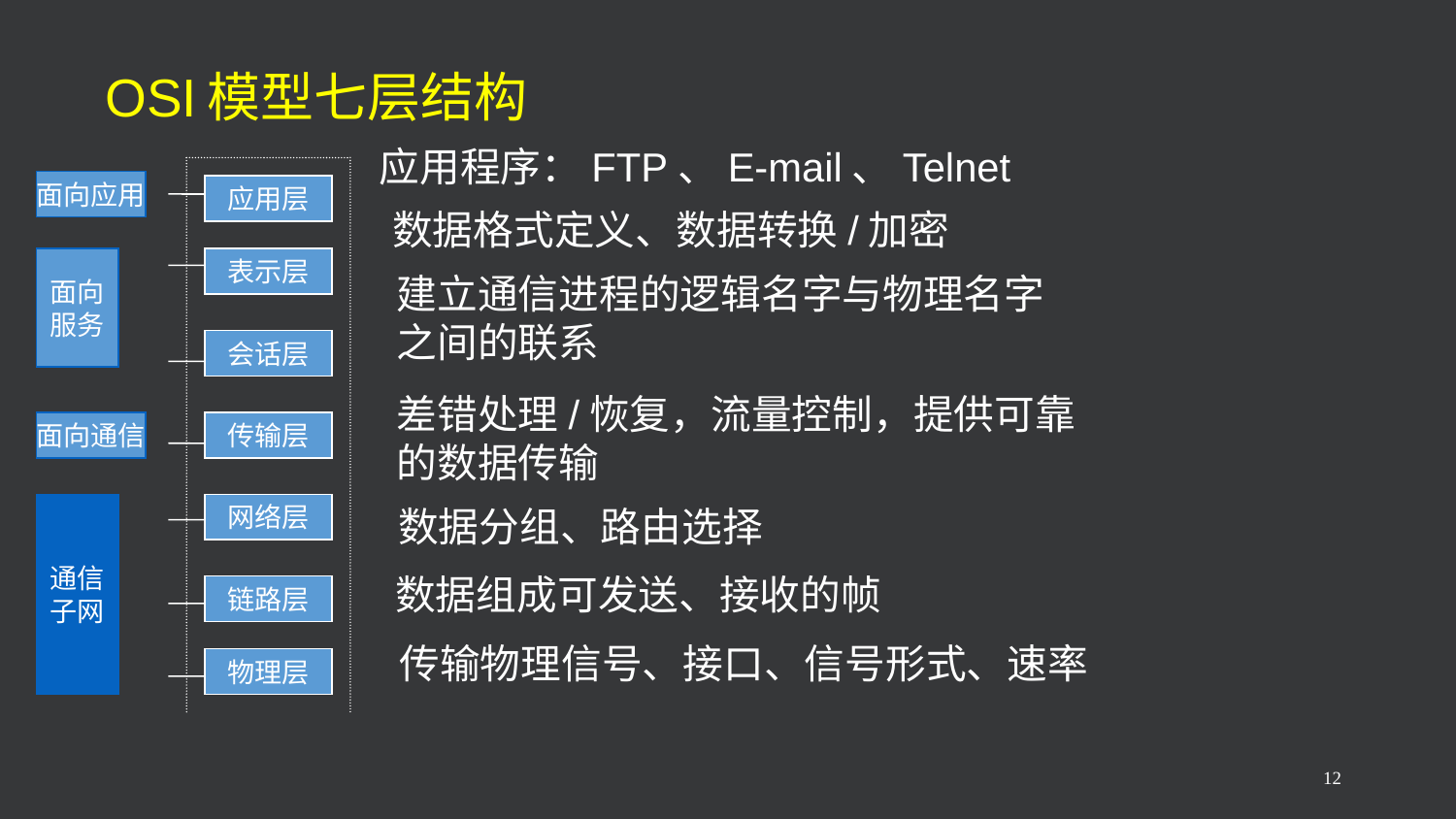

# OSI模型七层结构
应用程序：FTP、E-mail、Telnet

面向应用
应用层
表示层
会话层
传输层
网络层
链路层
物理层

数据格式定义、数据转换/加密
面向
服务
建立通信进程的逻辑名字与物理名字之间的联系

差错处理/恢复，流量控制，提供可靠的数据传输
面向通信

数据分组、路由选择
通信
子网

    数据组成可发送、接收的帧

传输物理信号、接口、信号形式、速率

12